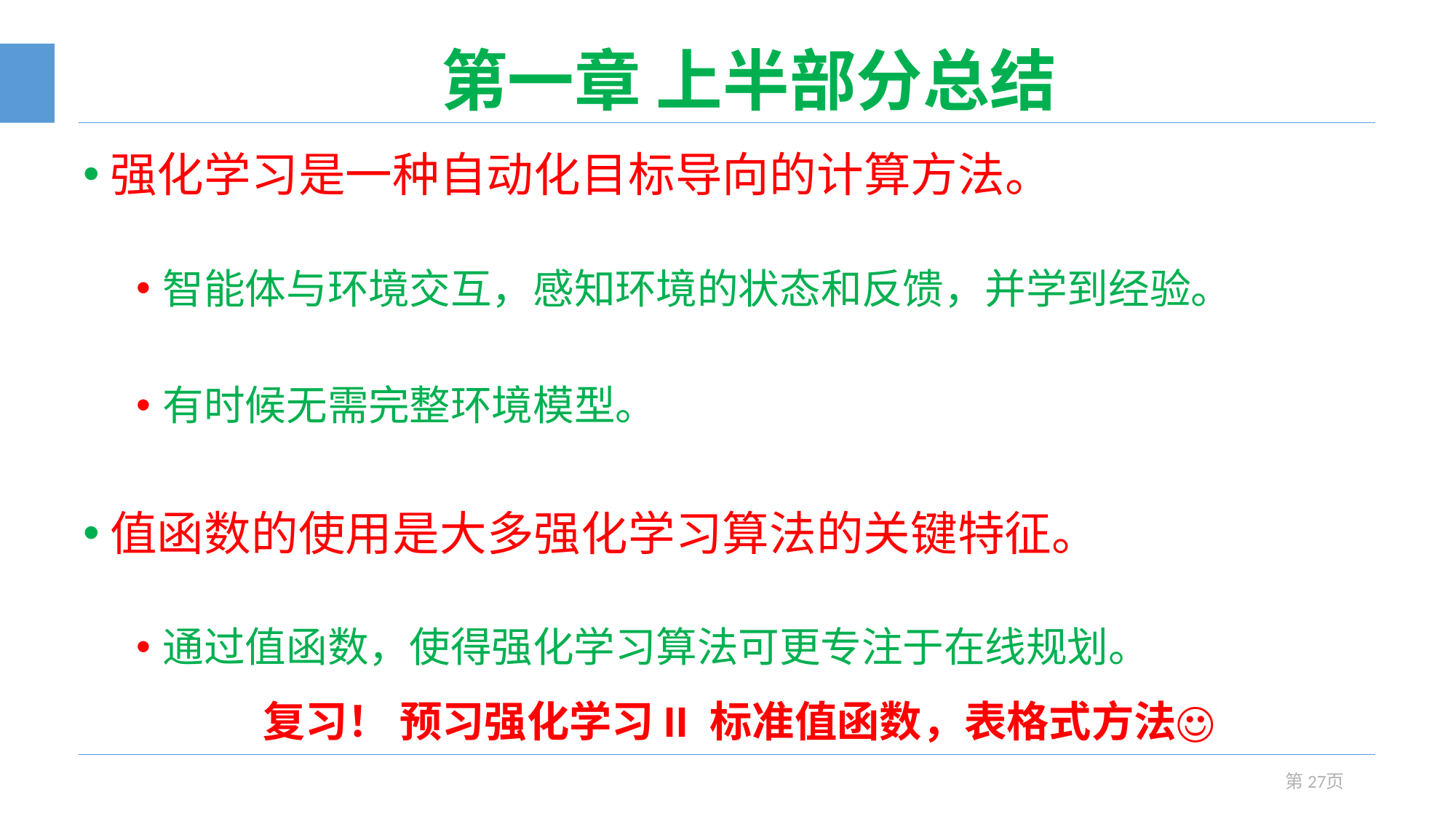

# 第一章 上半部分总结
强化学习是一种自动化目标导向的计算方法。

智能体与环境交互，感知环境的状态和反馈，并学到经验。

有时候无需完整环境模型。

值函数的使用是大多强化学习算法的关键特征。

通过值函数，使得强化学习算法可更专注于在线规划。

复习！ 预习强化学习II 标准值函数，表格式方法☺
第27页